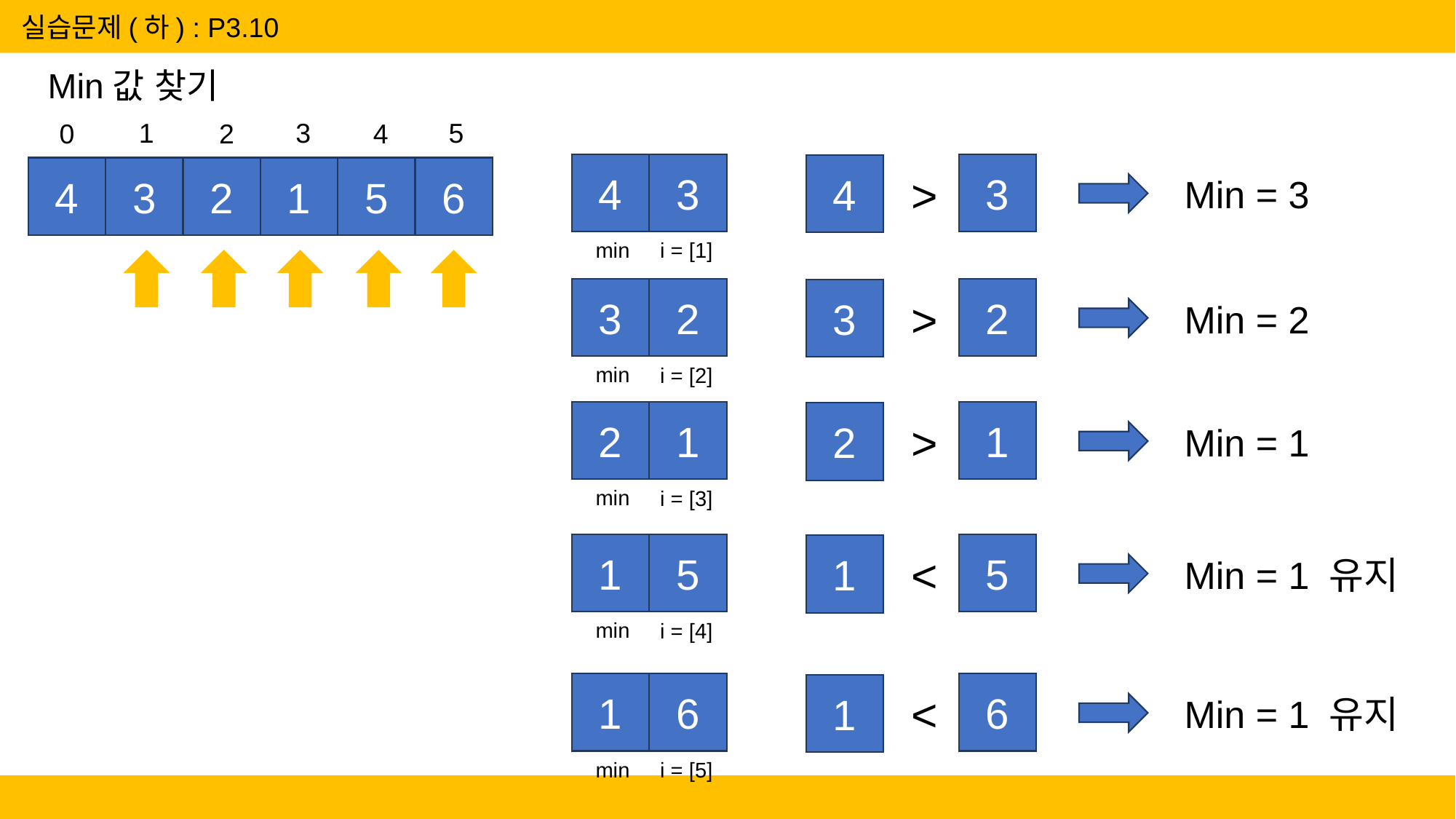

실습문제(하) : P3.10
Min값 찾기
1
3
5
2
4
0
4
3
min
i = [1]
3
4
>
Min = 3

4
3
2
1
5
6

3
2
min
i = [2]
2
3
>
Min = 2

2
1
min
i = [3]
1
2
>
Min = 1

1
5
min
i = [4]
5
1
<
Min = 1 유지

1
6
min
i = [5]
6
1
<
Min = 1 유지